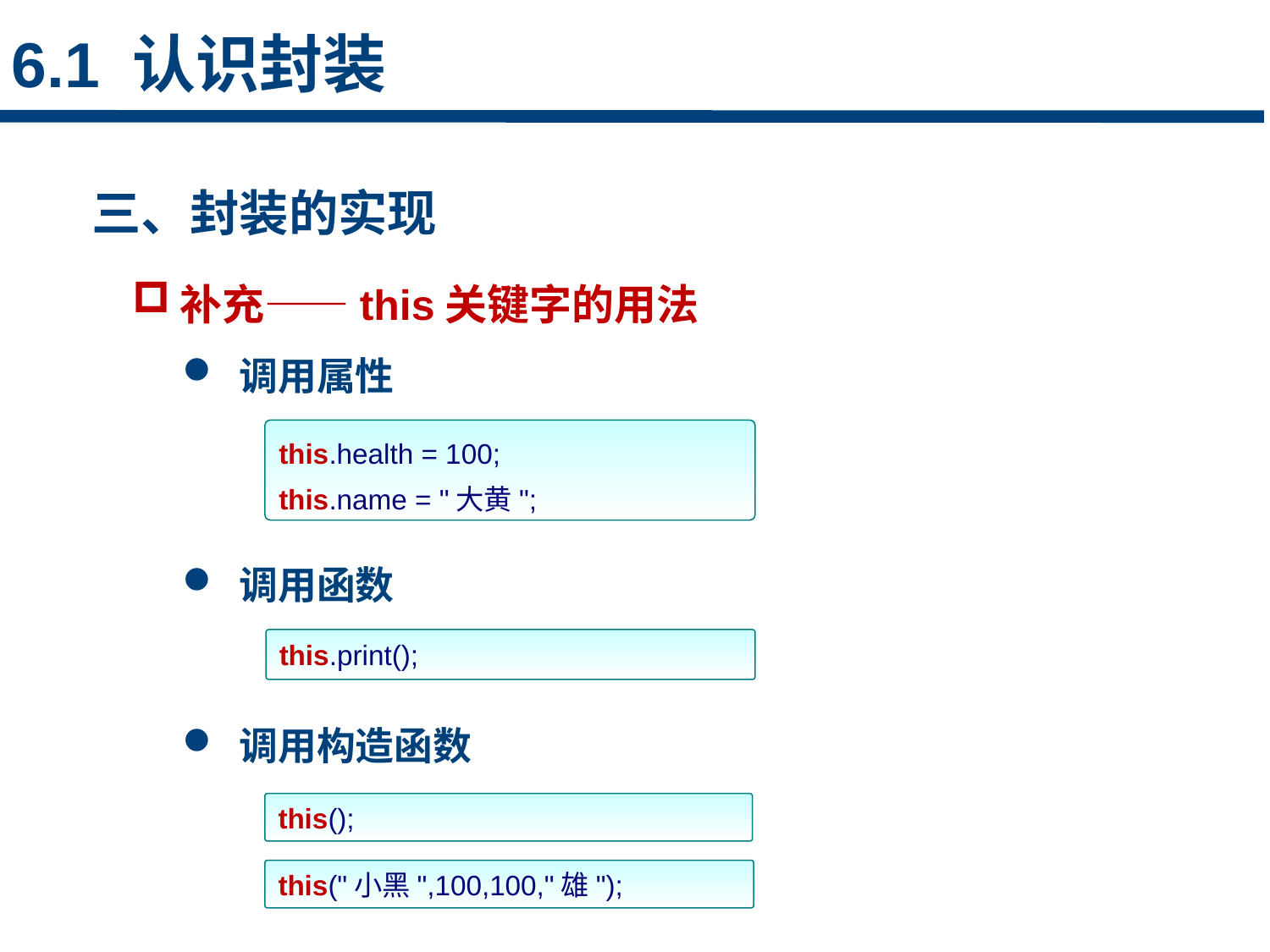

6.1 认识封装
三、封装的实现

补充——this关键字的用法
 调用属性

 调用函数

 调用构造函数
点击添加文本
点击添加文本
this.health = 100;
this.name = "大黄";
点击添加文本
this.print();
点击添加文本
this();
this("小黑",100,100,"雄");